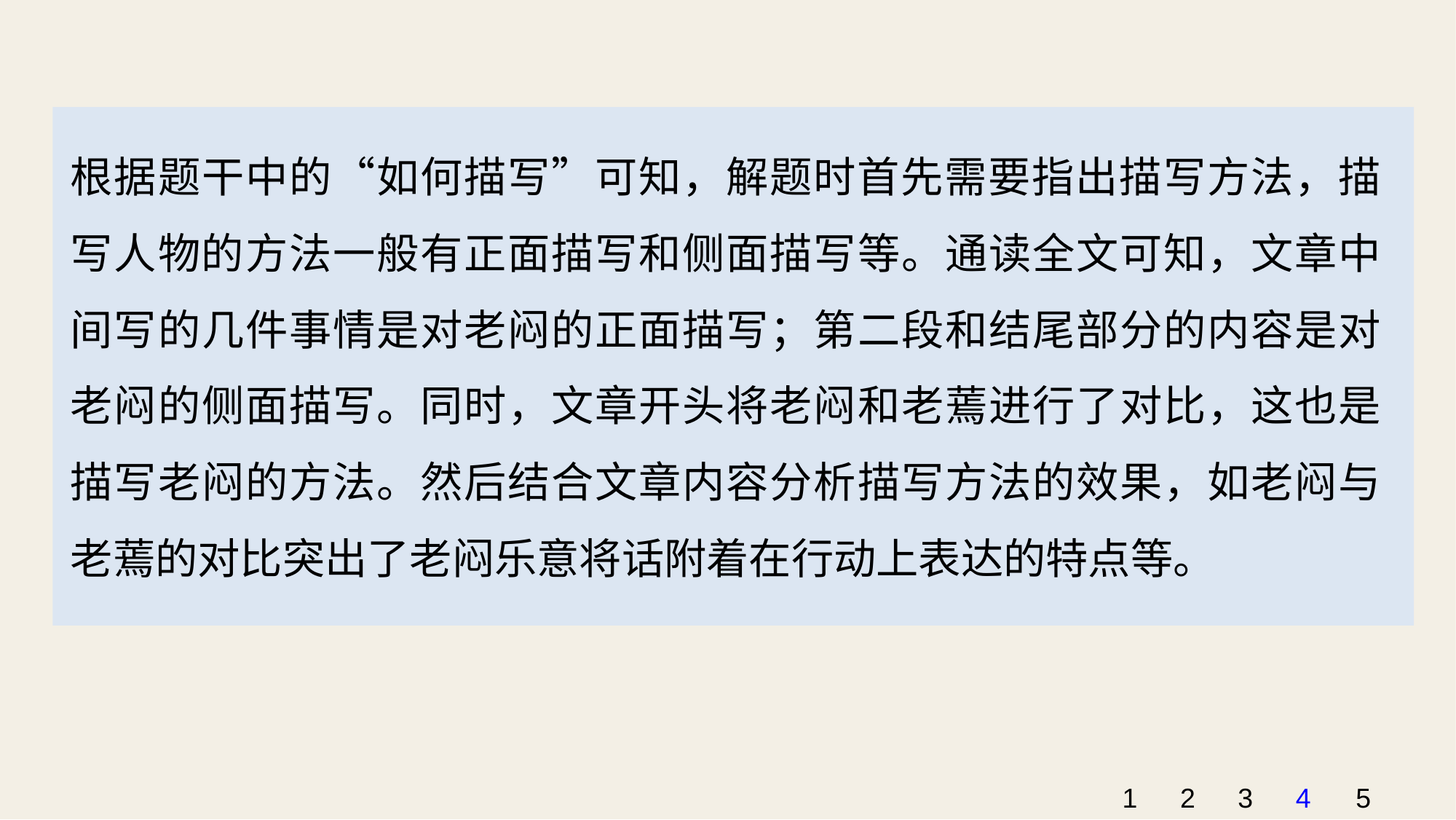

根据题干中的“如何描写”可知，解题时首先需要指出描写方法，描写人物的方法一般有正面描写和侧面描写等。通读全文可知，文章中间写的几件事情是对老闷的正面描写；第二段和结尾部分的内容是对老闷的侧面描写。同时，文章开头将老闷和老蔫进行了对比，这也是描写老闷的方法。然后结合文章内容分析描写方法的效果，如老闷与老蔫的对比突出了老闷乐意将话附着在行动上表达的特点等。
1
2
3
4
5